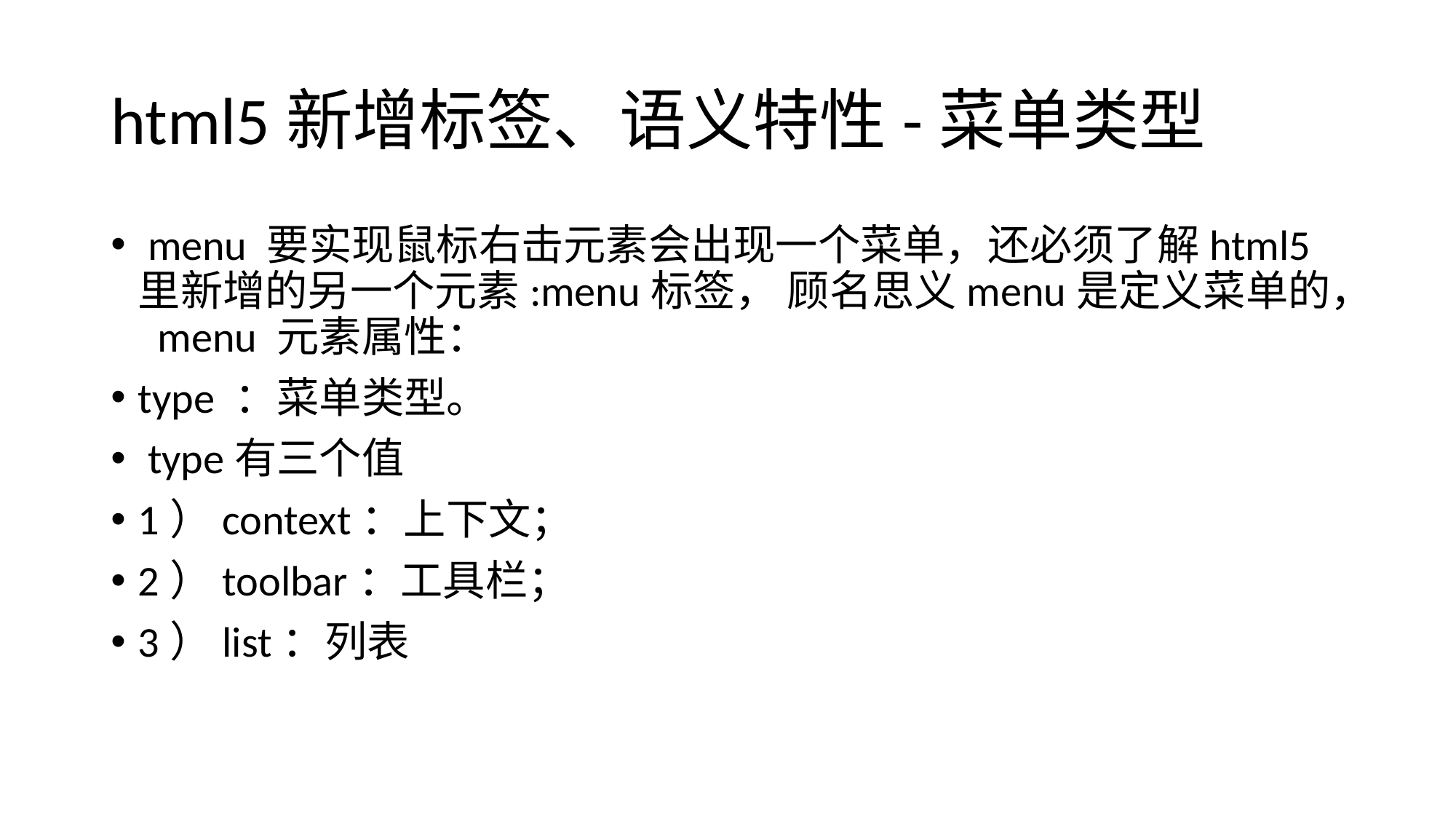

# html5新增标签、语义特性-菜单类型
 menu 要实现鼠标右击元素会出现一个菜单，还必须了解html5里新增的另一个元素:menu标签， 顾名思义menu是定义菜单的， menu 元素属性：
type ：菜单类型。
 type有三个值
1）context：上下文；
2）toolbar：工具栏；
3）list：列表